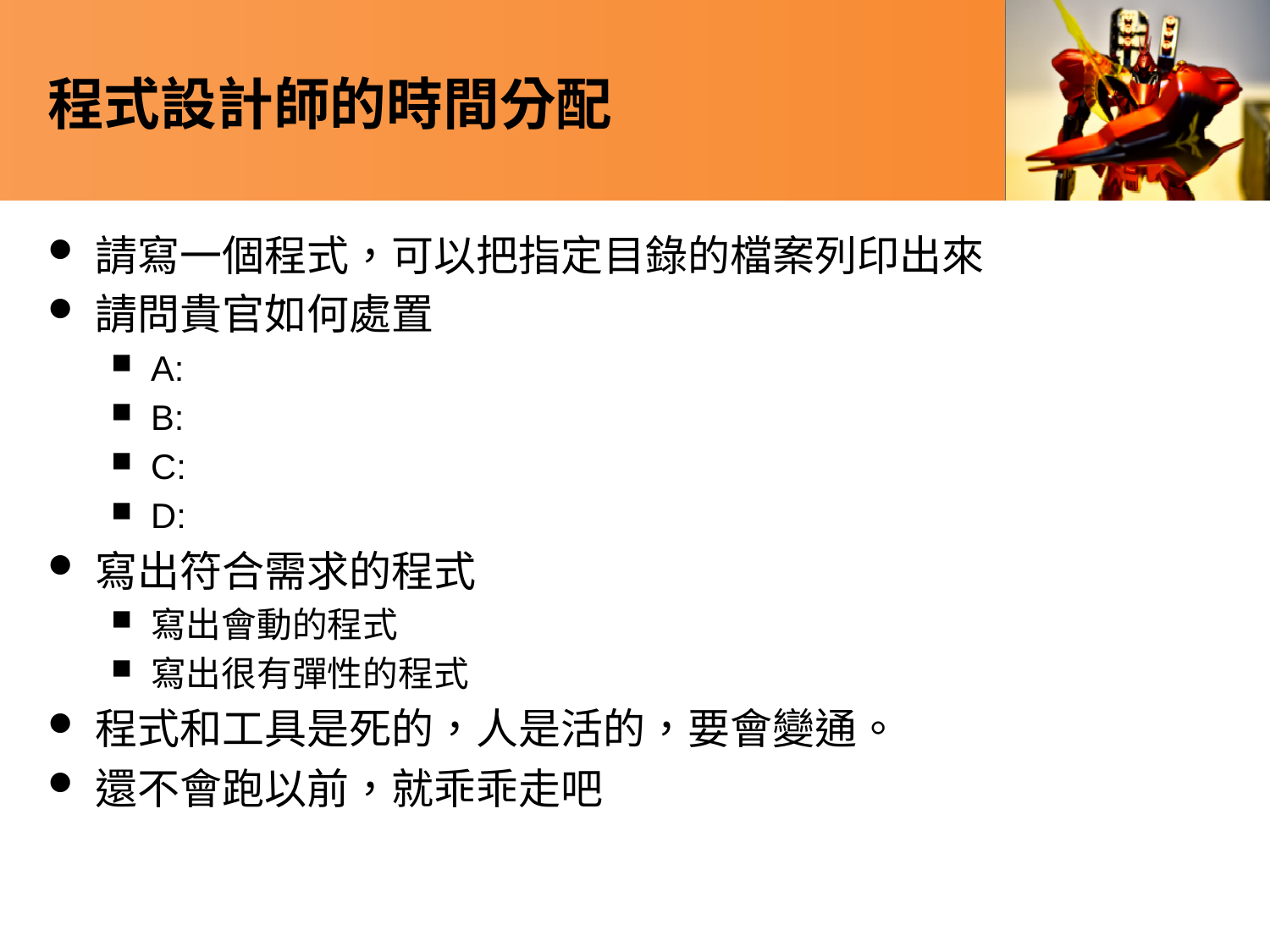

# 程式設計師的時間分配
請寫一個程式，可以把指定目錄的檔案列印出來
請問貴官如何處置
A:
B:
C:
D:
寫出符合需求的程式
寫出會動的程式
寫出很有彈性的程式
程式和工具是死的，人是活的，要會變通。
還不會跑以前，就乖乖走吧